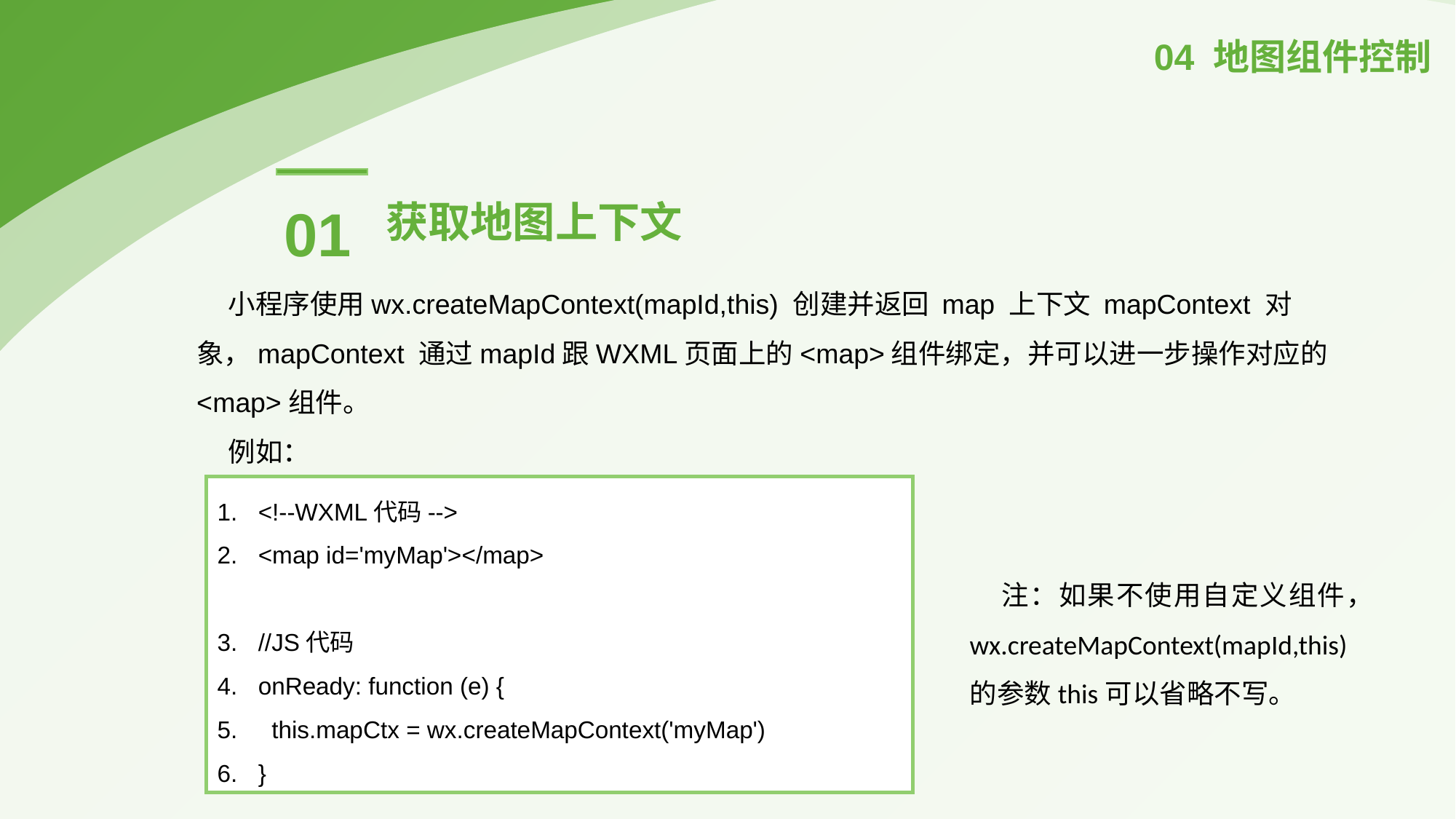

04 地图组件控制
01

获取地图上下文
小程序使用wx.createMapContext(mapId,this) 创建并返回 map 上下文 mapContext 对象，mapContext 通过mapId跟WXML页面上的<map>组件绑定，并可以进一步操作对应的<map>组件。
例如：

<!--WXML代码-->
<map id='myMap'></map>

//JS代码
onReady: function (e) {
  this.mapCtx = wx.createMapContext('myMap')
}
注：如果不使用自定义组件，wx.createMapContext(mapId,this)的参数this可以省略不写。